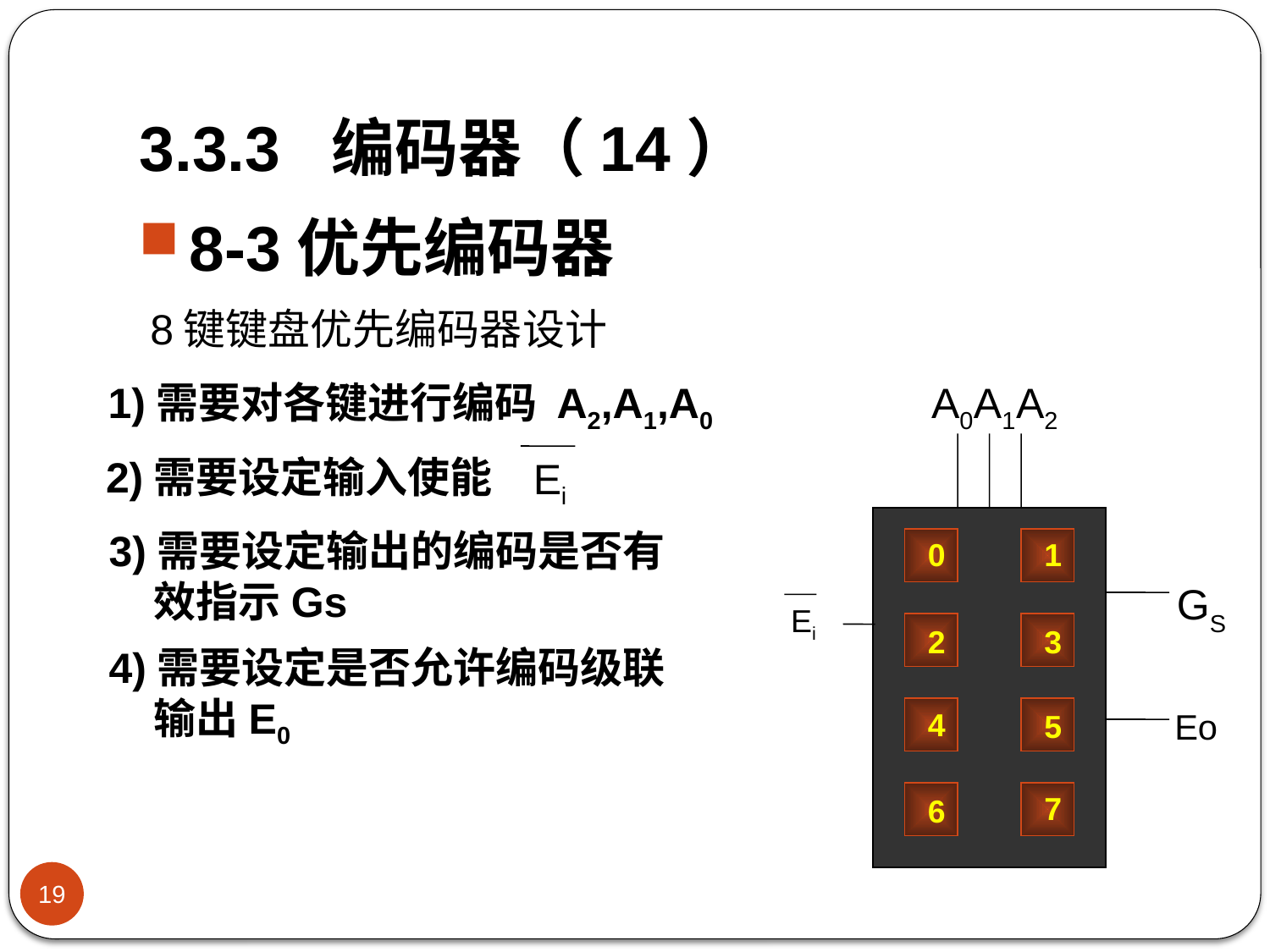

# 3.3.3  编码器（14）
8-3优先编码器
8键键盘优先编码器设计
1)需要对各键进行编码 A2,A1,A0
A0
A1
A2

2)需要设定输入使能
Ei

0

1

2
3

4

5

7
6
3)需要设定输出的编码是否有效指示Gs
GS

Ei

4)需要设定是否允许编码级联输出E0
Eo

19